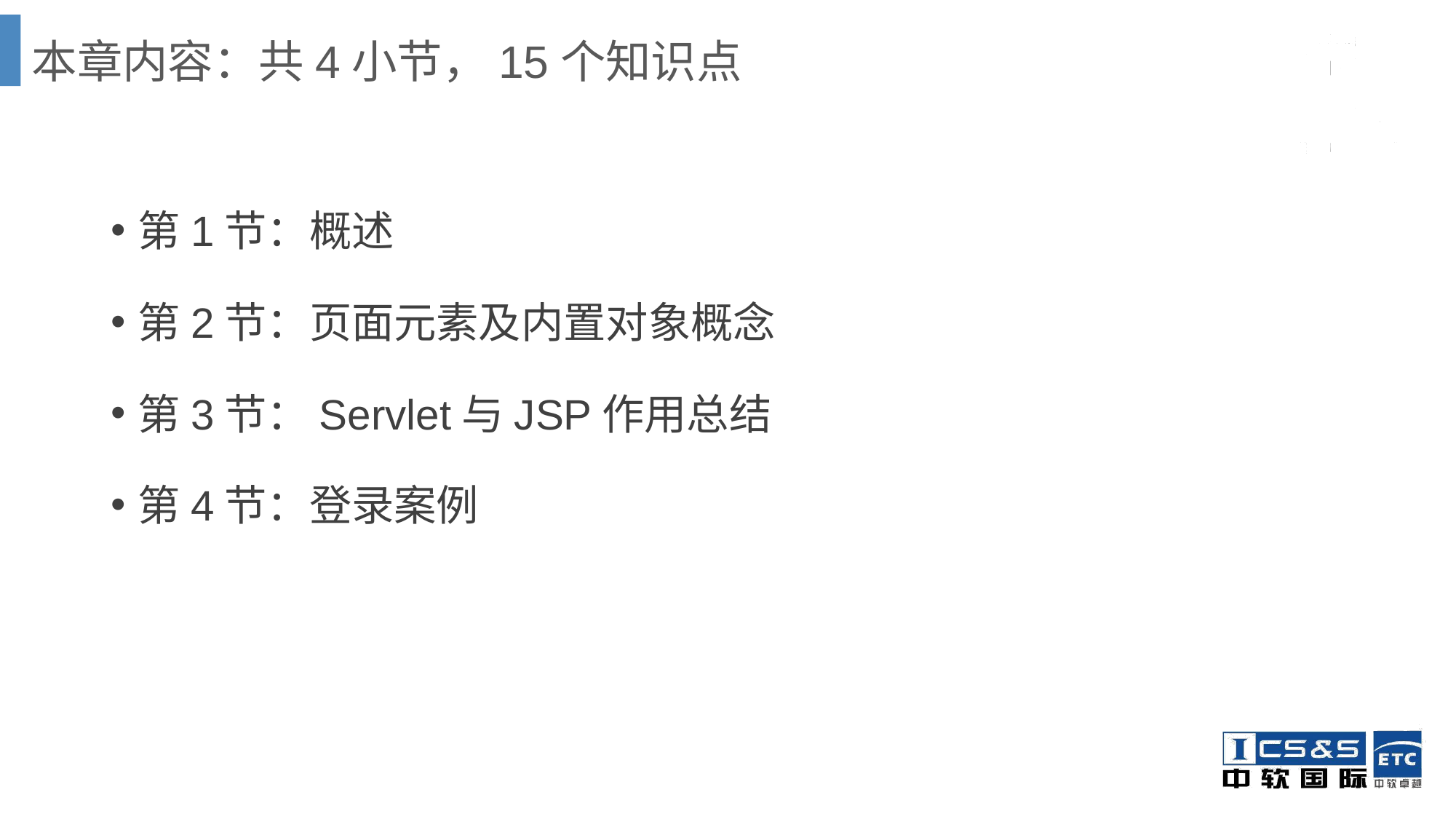

# 本章内容：共4小节，15个知识点
第1节：概述
第2节：页面元素及内置对象概念
第3节：Servlet与JSP作用总结
第4节：登录案例